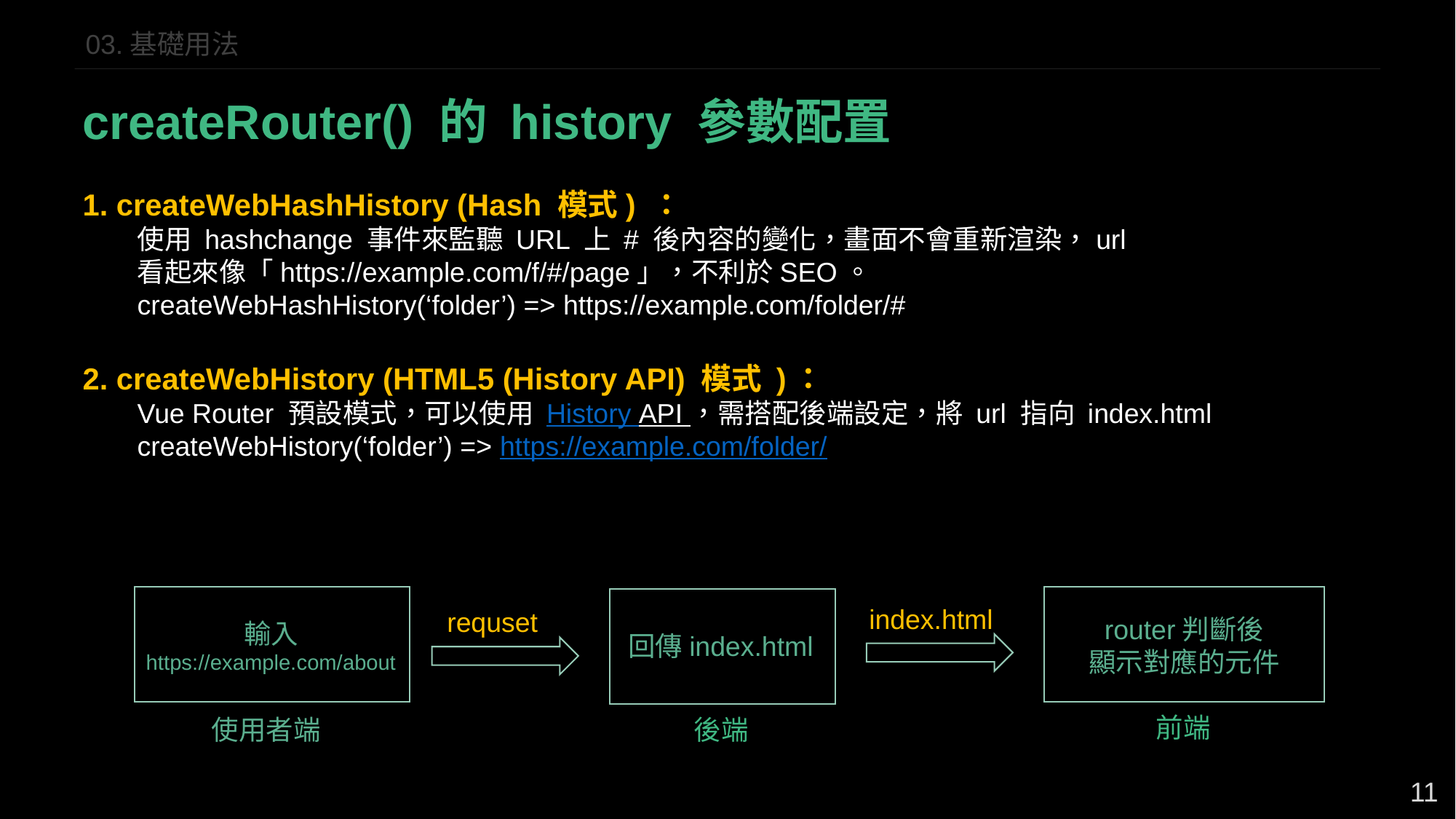

03.基礎用法
createRouter() 的 history 參數配置
1. createWebHashHistory (Hash 模式) ：
使用 hashchange 事件來監聽 URL 上 # 後內容的變化，畫面不會重新渲染，url 看起來像「https://example.com/f/#/page」，不利於SEO。
createWebHashHistory(‘folder’) => https://example.com/folder/#
2. createWebHistory (HTML5 (History API) 模式 )：
Vue Router 預設模式，可以使用 History API ，需搭配後端設定，將 url 指向 index.html
createWebHistory(‘folder’) => https://example.com/folder/

index.html
requset
router判斷後
顯示對應的元件
輸入
https://example.com/about
回傳index.html

前端
使用者端
後端